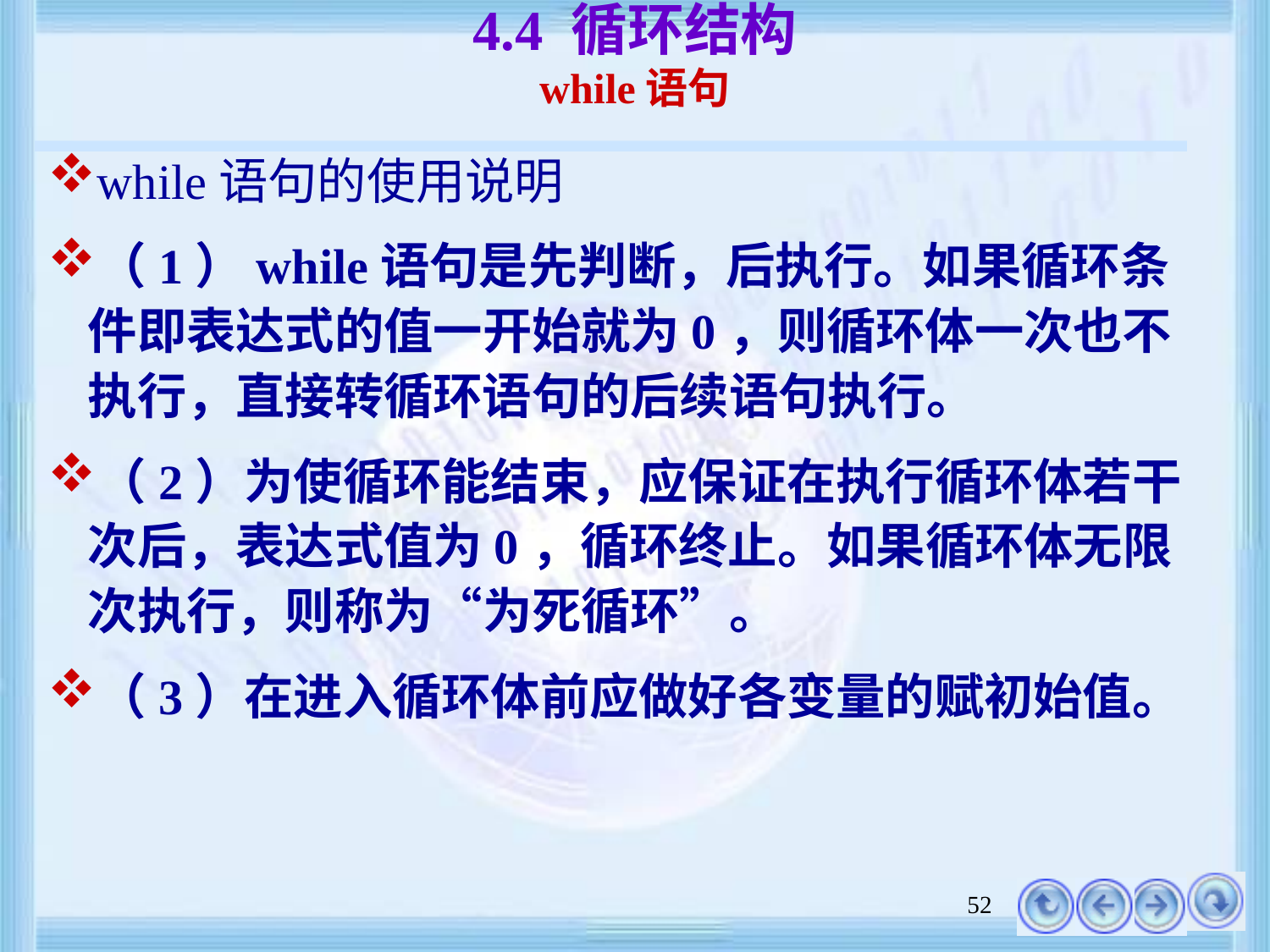

# 4.4 循环结构 while语句
while语句的使用说明
（1）while语句是先判断，后执行。如果循环条件即表达式的值一开始就为0，则循环体一次也不执行，直接转循环语句的后续语句执行。
（2）为使循环能结束，应保证在执行循环体若干次后，表达式值为0，循环终止。如果循环体无限次执行，则称为“为死循环”。
（3）在进入循环体前应做好各变量的赋初始值。
52